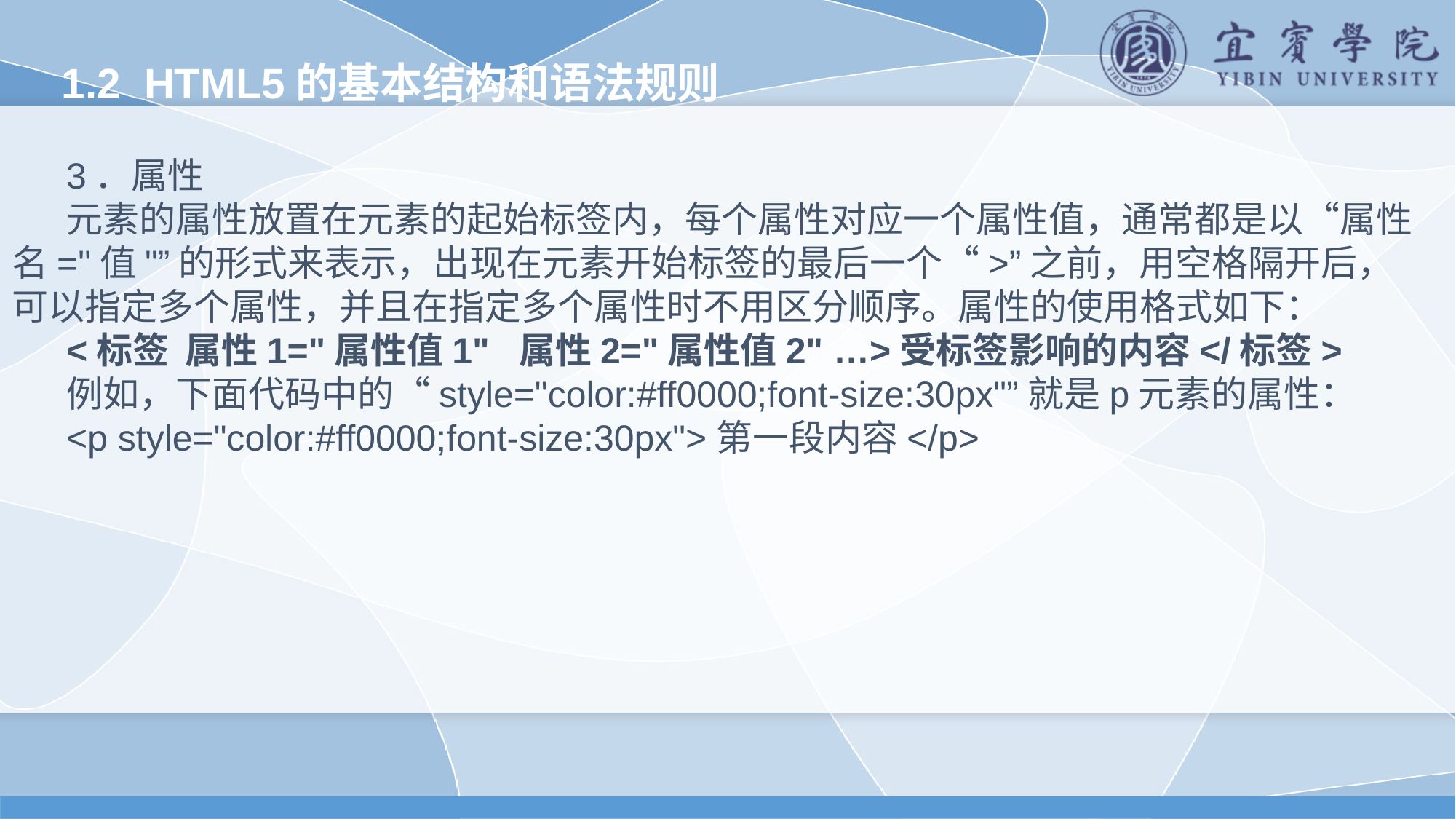

1.2  HTML5的基本结构和语法规则
3．属性
元素的属性放置在元素的起始标签内，每个属性对应一个属性值，通常都是以“属性名="值"”的形式来表示，出现在元素开始标签的最后一个“>”之前，用空格隔开后，可以指定多个属性，并且在指定多个属性时不用区分顺序。属性的使用格式如下：
<标签  属性1="属性值1"  属性2="属性值2" …>受标签影响的内容</标签>
例如，下面代码中的“style="color:#ff0000;font-size:30px"”就是p元素的属性：
<p style="color:#ff0000;font-size:30px">第一段内容</p>